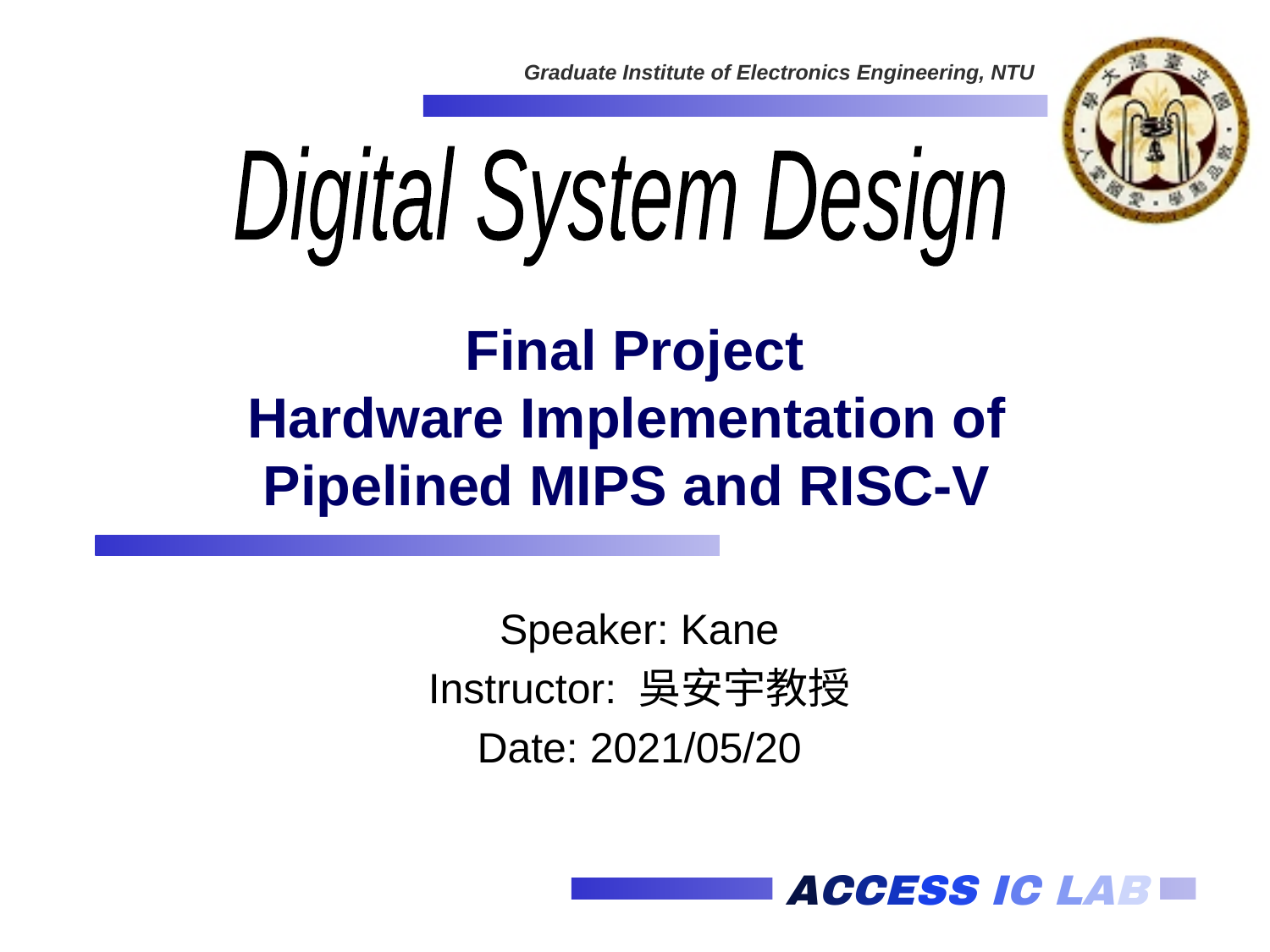

Digital System Design
# Final Project Hardware Implementation of Pipelined MIPS and RISC-V
Speaker: Kane
Instructor: 吳安宇教授
Date: 2021/05/20